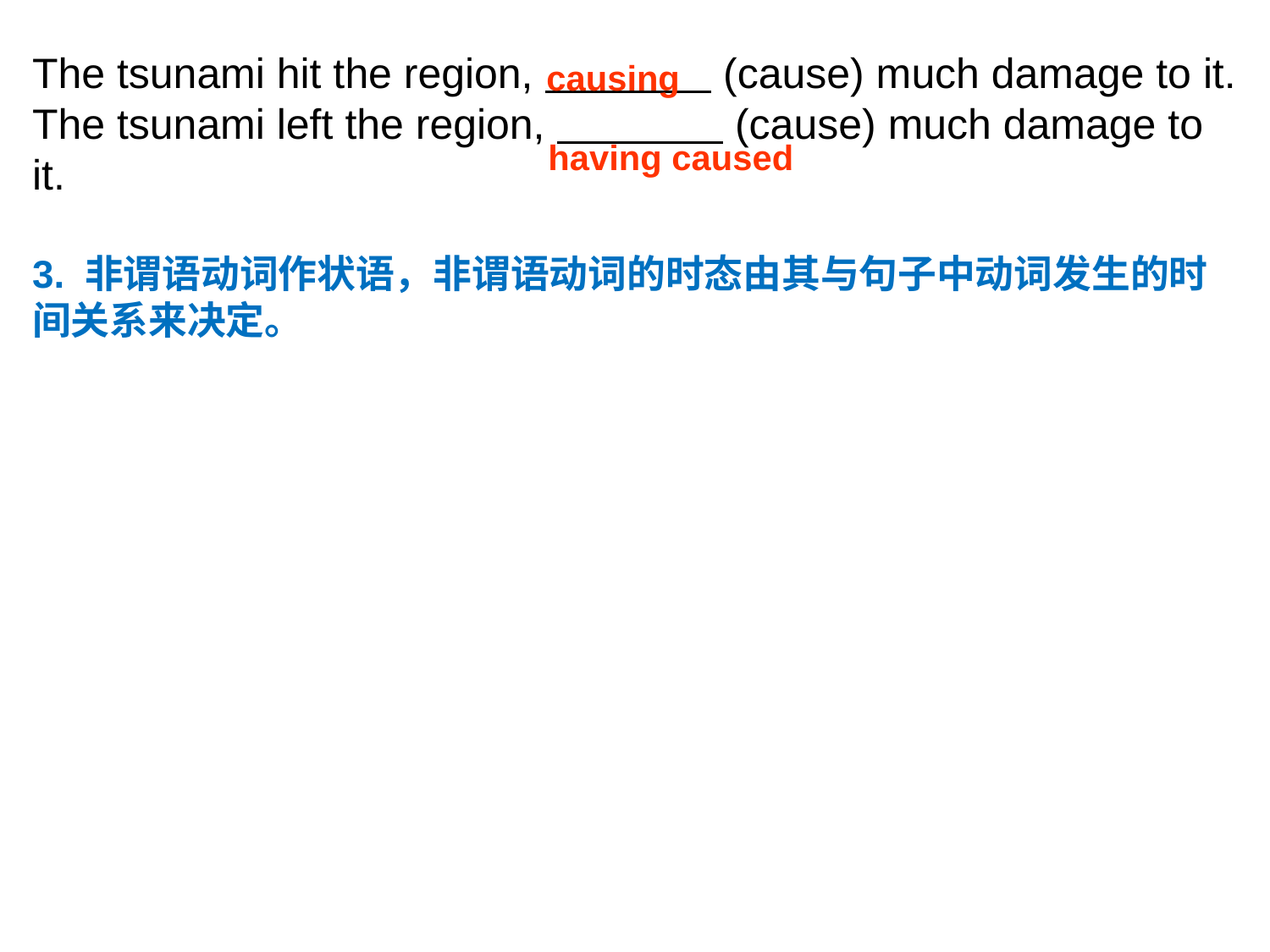

The tsunami hit the region,                (cause) much damage to it.
The tsunami left the region,                (cause) much damage to it.

3. 非谓语动词作状语，非谓语动词的时态由其与句子中动词发生的时间关系来决定。
causing
having caused